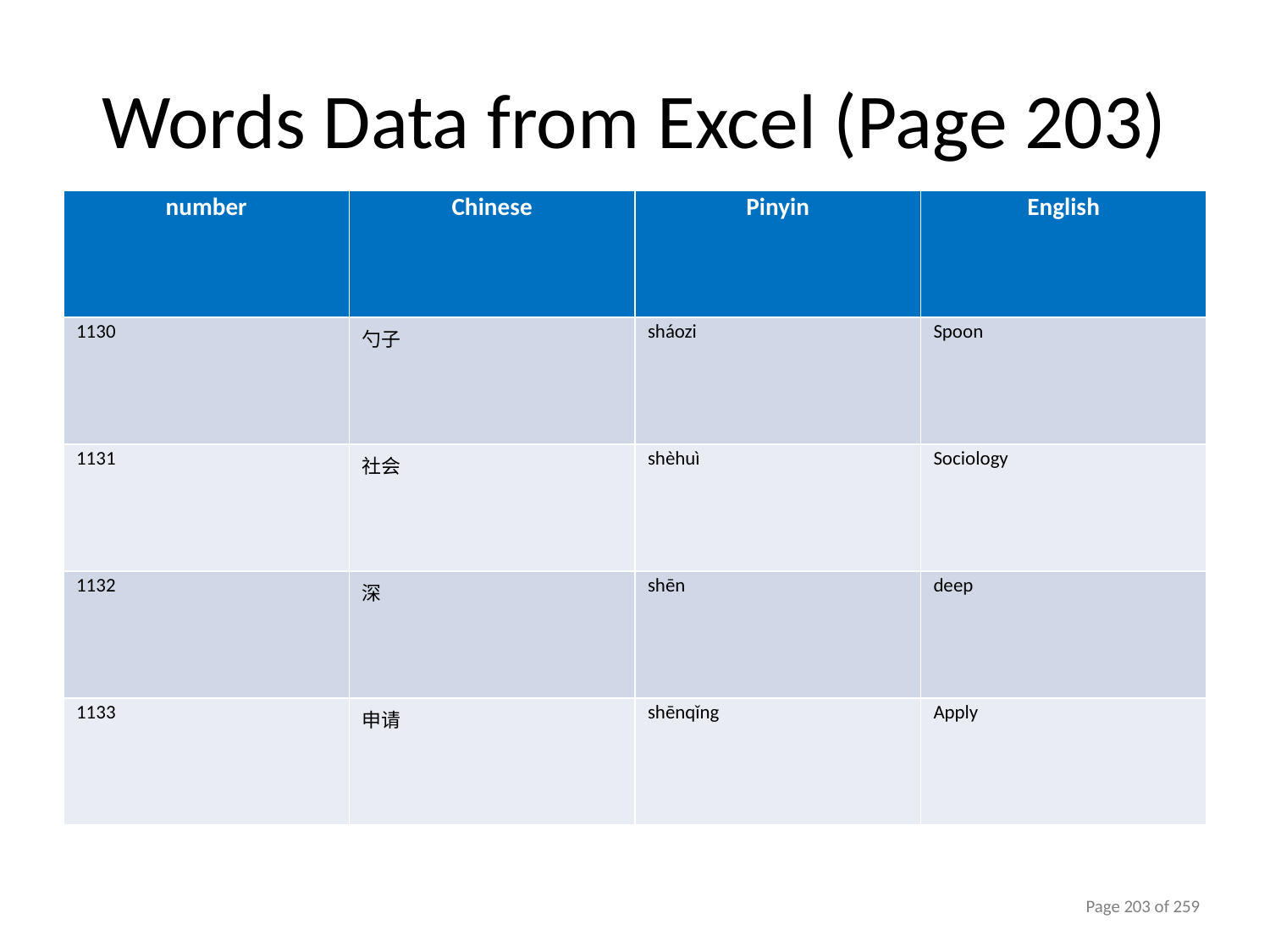

# Words Data from Excel (Page 203)
| number | Chinese | Pinyin | English |
| --- | --- | --- | --- |
| 1130 | 勺子 | sháozi | Spoon |
| 1131 | 社会 | shèhuì | Sociology |
| 1132 | 深 | shēn | deep |
| 1133 | 申请 | shēnqǐng | Apply |

Page 203 of 259